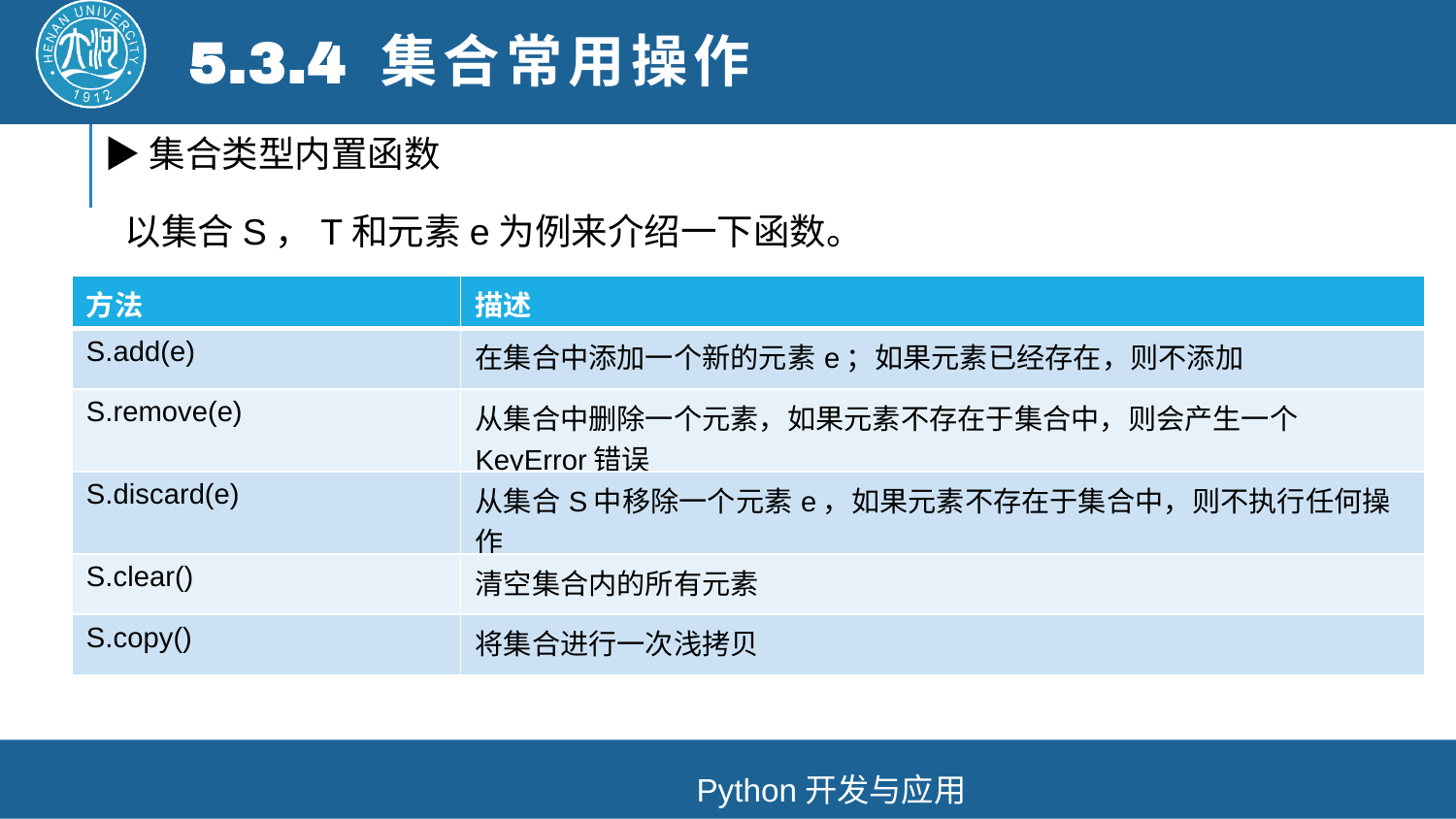

# 5.3.4 集合常用操作
▶集合类型内置函数
以集合S，T和元素e为例来介绍一下函数。
| 方法 | 描述 |
| --- | --- |
| S.add(e) | 在集合中添加一个新的元素e；如果元素已经存在，则不添加 |
| S.remove(e) | 从集合中删除一个元素，如果元素不存在于集合中，则会产生一个KeyError错误 |
| S.discard(e) | 从集合S中移除一个元素e，如果元素不存在于集合中，则不执行任何操作 |
| S.clear() | 清空集合内的所有元素 |
| S.copy() | 将集合进行一次浅拷贝 |

Python开发与应用
14